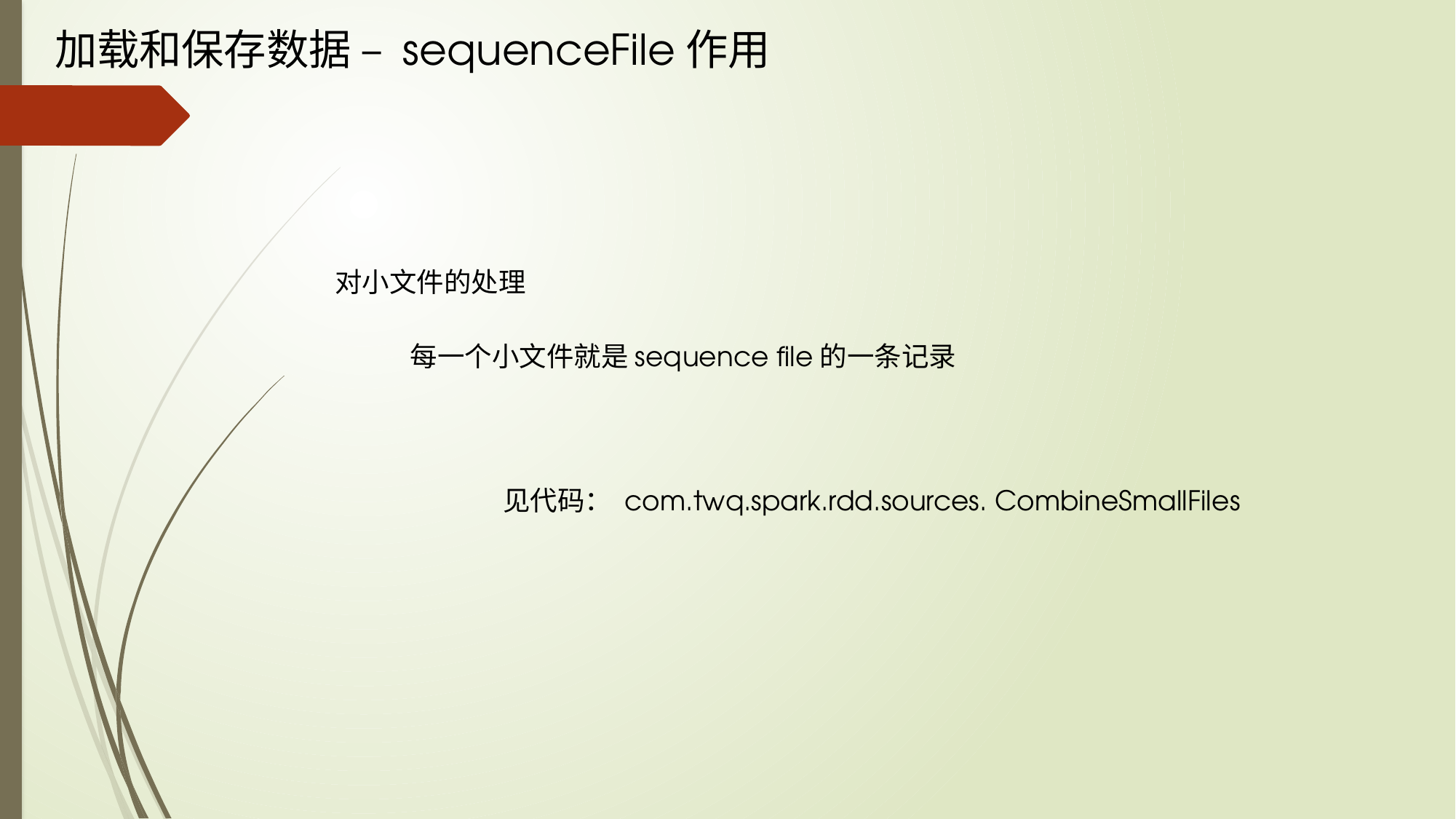

加载和保存数据 – sequenceFile作用
对小文件的处理
每一个小文件就是sequence file的一条记录
见代码： com.twq.spark.rdd.sources. CombineSmallFiles